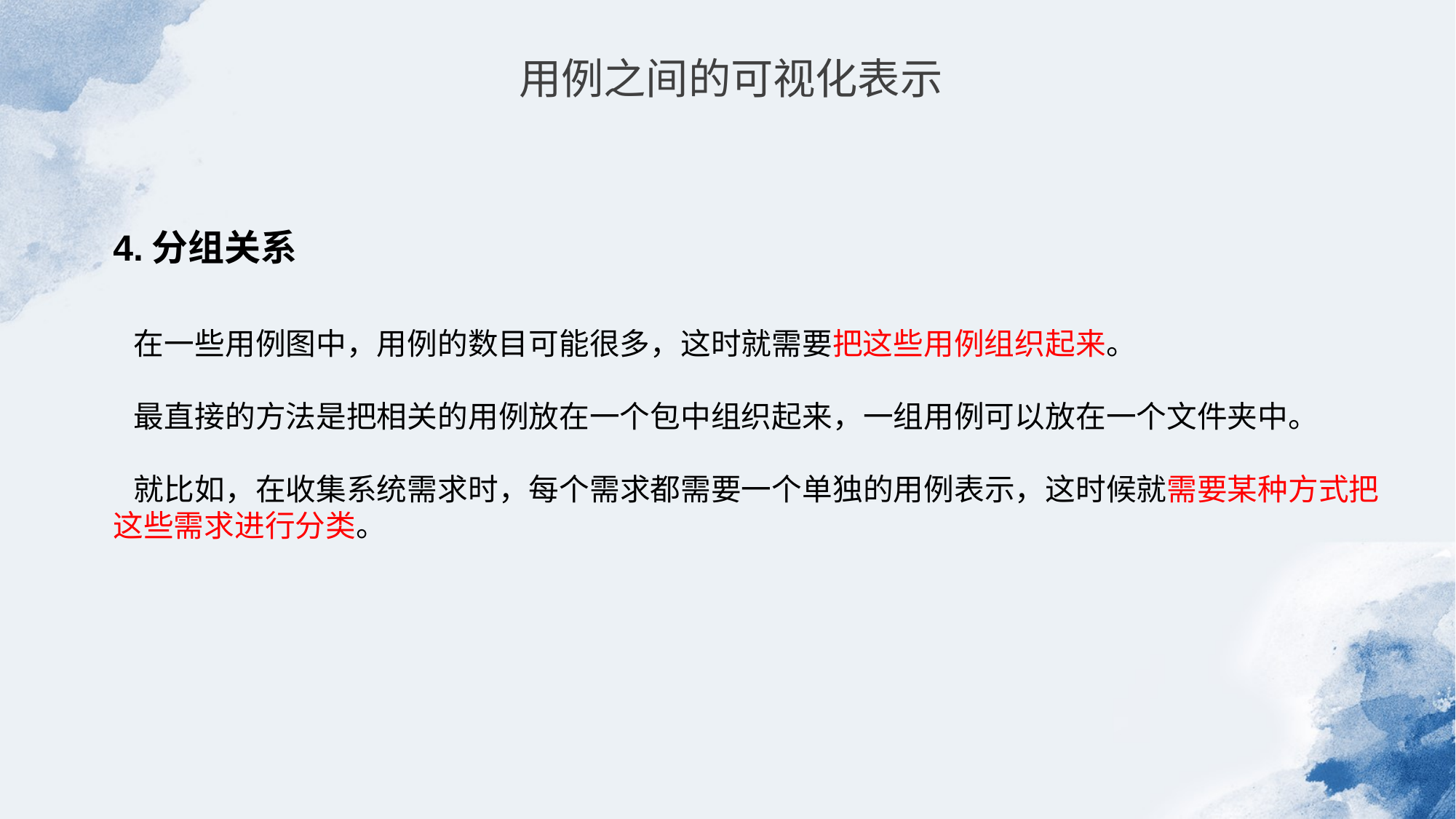

用例之间的可视化表示
4.分组关系
  在一些用例图中，用例的数目可能很多，这时就需要把这些用例组织起来。

  最直接的方法是把相关的用例放在一个包中组织起来，一组用例可以放在一个文件夹中。

  就比如，在收集系统需求时，每个需求都需要一个单独的用例表示，这时候就需要某种方式把这些需求进行分类。